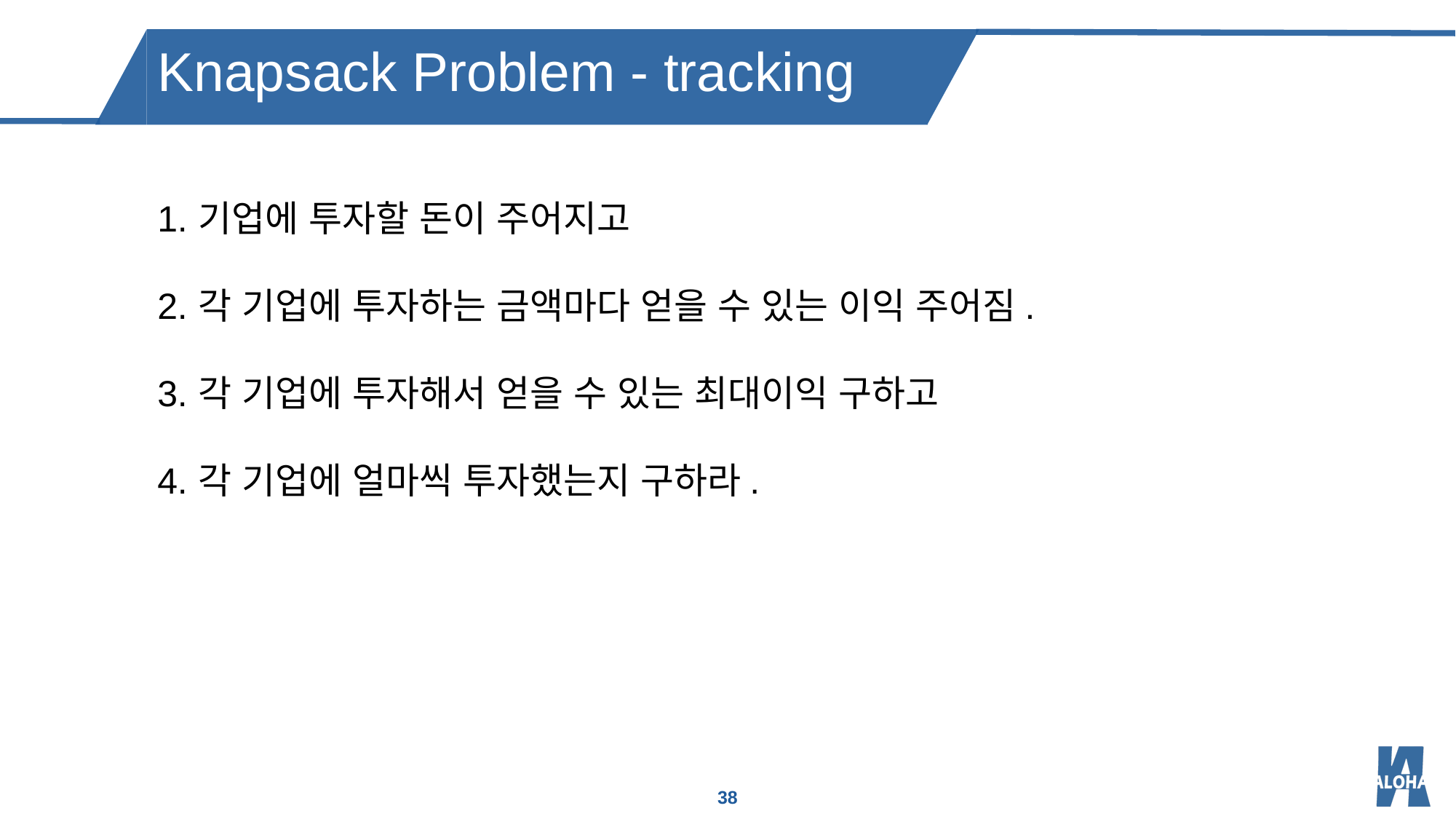

Knapsack Problem - tracking
기업에 투자할 돈이 주어지고

각 기업에 투자하는 금액마다 얻을 수 있는 이익 주어짐.

각 기업에 투자해서 얻을 수 있는 최대이익 구하고

각 기업에 얼마씩 투자했는지 구하라.
38